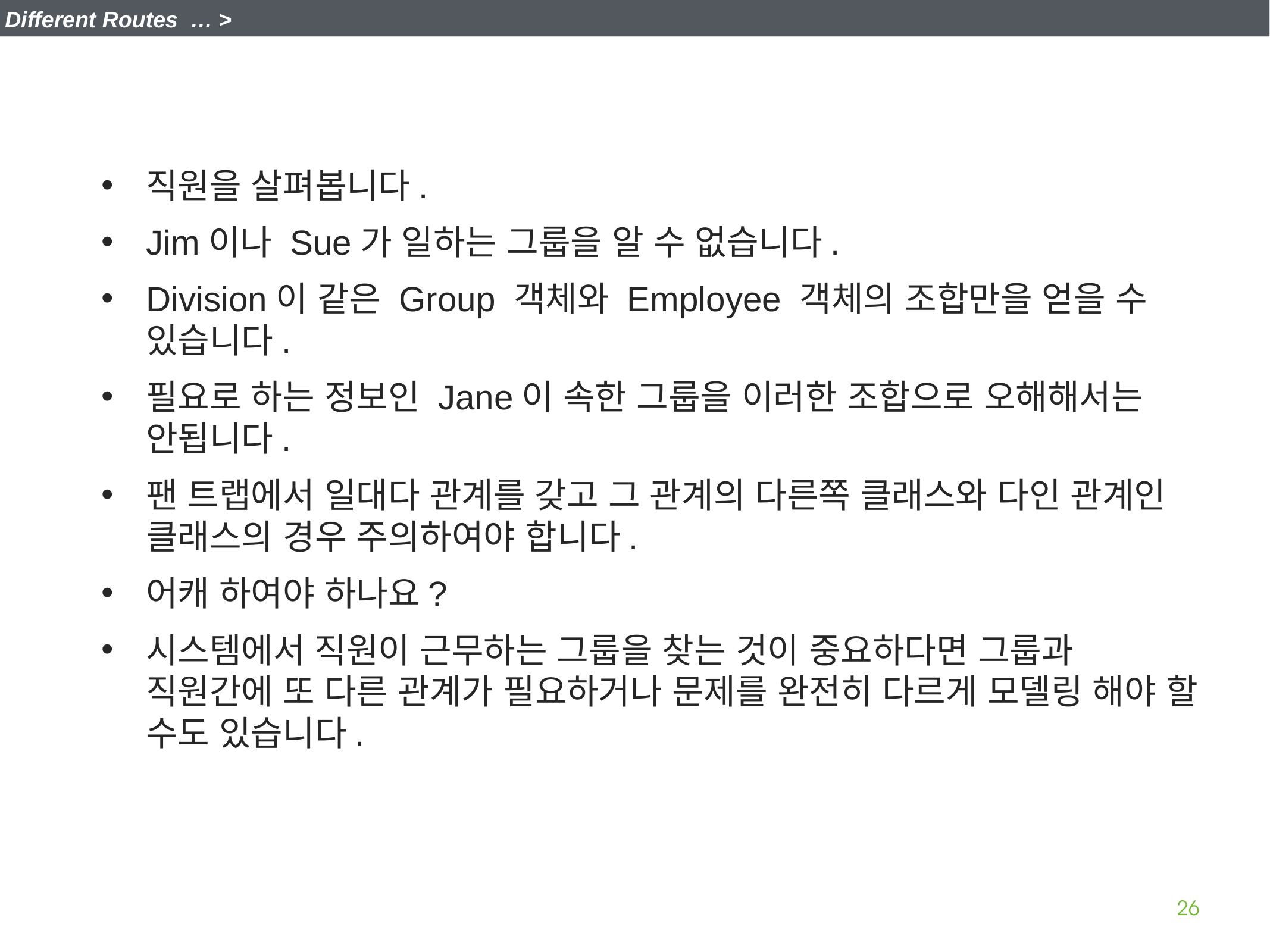

Different Routes  … >
직원을 살펴봅니다.
Jim이나 Sue가 일하는 그룹을 알 수 없습니다.
Division이 같은 Group 객체와 Employee 객체의 조합만을 얻을 수 있습니다.
필요로 하는 정보인 Jane이 속한 그룹을 이러한 조합으로 오해해서는 안됩니다.
팬 트랩에서 일대다 관계를 갖고 그 관계의 다른쪽 클래스와 다인 관계인 클래스의 경우 주의하여야 합니다.
어캐 하여야 하나요?
시스템에서 직원이 근무하는 그룹을 찾는 것이 중요하다면 그룹과 직원간에 또 다른 관계가 필요하거나 문제를 완전히 다르게 모델링 해야 할 수도 있습니다.
26